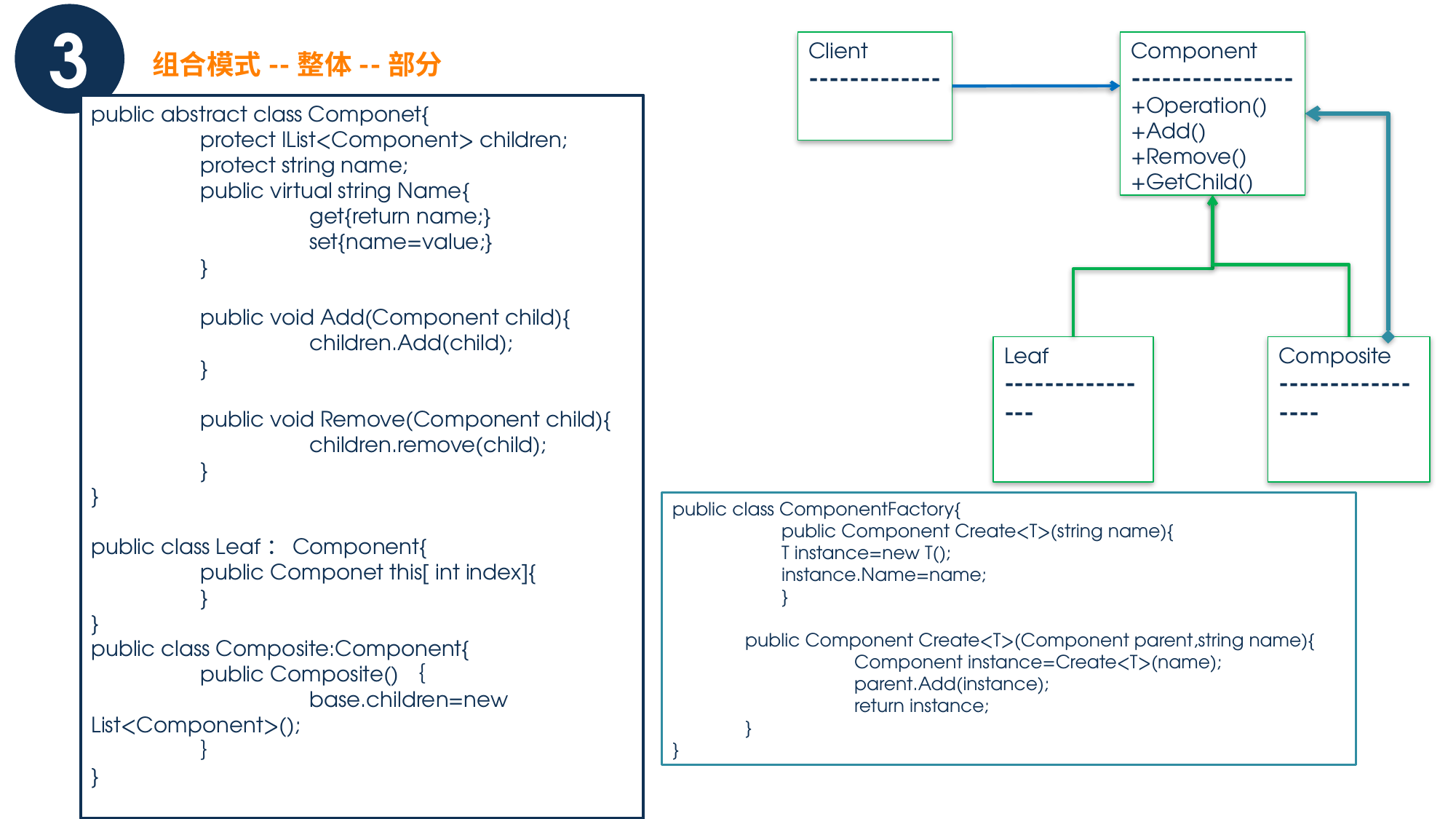

3
组合模式--整体--部分
Client
-------------
Component
----------------
+Operation()
+Add()
+Remove()
+GetChild()
public abstract class Componet{
	protect IList<Component> children;
	protect string name;
	public virtual string Name{
		get{return name;}
		set{name=value;}
	}

	public void Add(Component child){
		children.Add(child);
	}

	public void Remove(Component child){
		children.remove(child);
	}
}

public class Leaf：Component{
	public Componet this[ int index]{
	}
}
public class Composite:Component{
	public Composite()｛
		base.children=new List<Component>();
	｝
}

Composite
-----------------

Leaf
----------------

public class ComponentFactory{
	public Component Create<T>(string name){
	T instance=new T();
	instance.Name=name;
	}

public Component Create<T>(Component parent,string name){
	Component instance=Create<T>(name);
	parent.Add(instance);
	return instance;
}
}